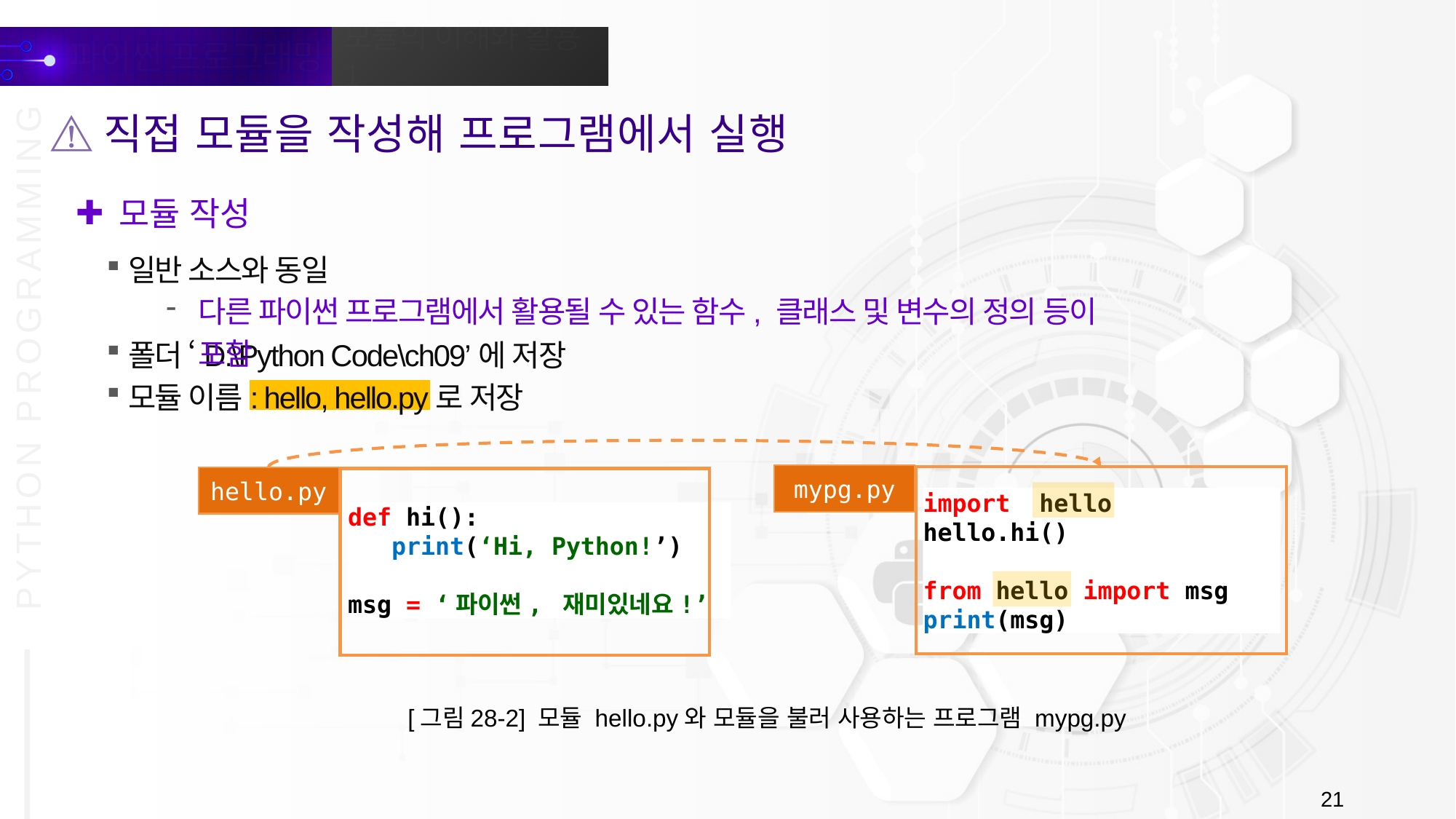

직접 모듈을 작성해 프로그램에서 실행
모듈 작성
일반 소스와 동일

폴더 ‘D:\Python Code\ch09’에 저장
모듈 이름: hello, hello.py로 저장

다른 파이썬 프로그램에서 활용될 수 있는 함수, 클래스 및 변수의 정의 등이 포함

mypg.py

hello.py

import  hello
hello.hi()

from hello import msg
print(msg)
def hi():
   print(‘Hi, Python!’)

msg = ‘파이썬, 재미있네요!’

[그림28-2] 모듈 hello.py와 모듈을 불러 사용하는 프로그램 mypg.py
21